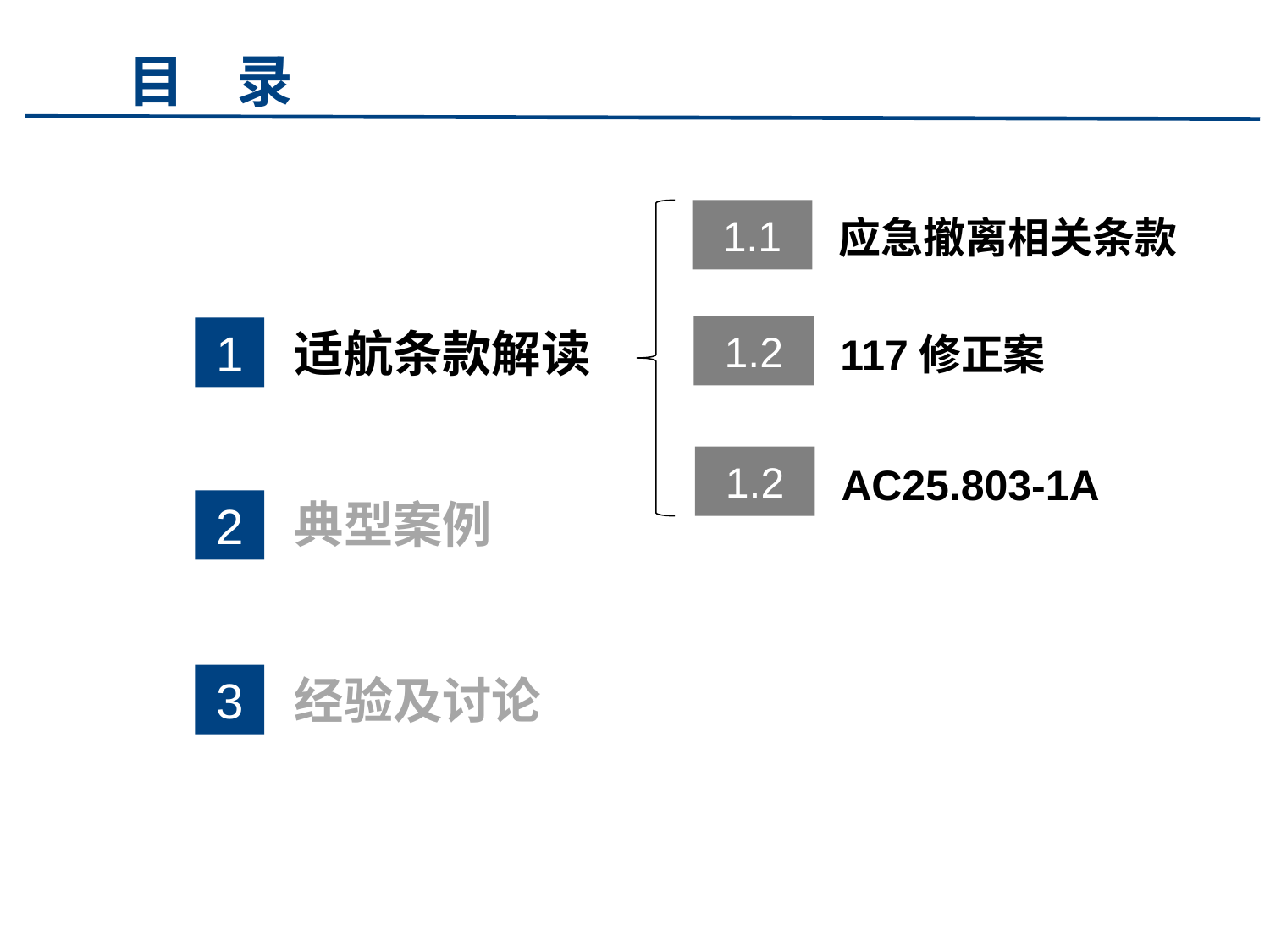

1.1
应急撤离相关条款
1.2
适航条款解读
1
117修正案
1.2
AC25.803-1A
典型案例
2
经验及讨论
3